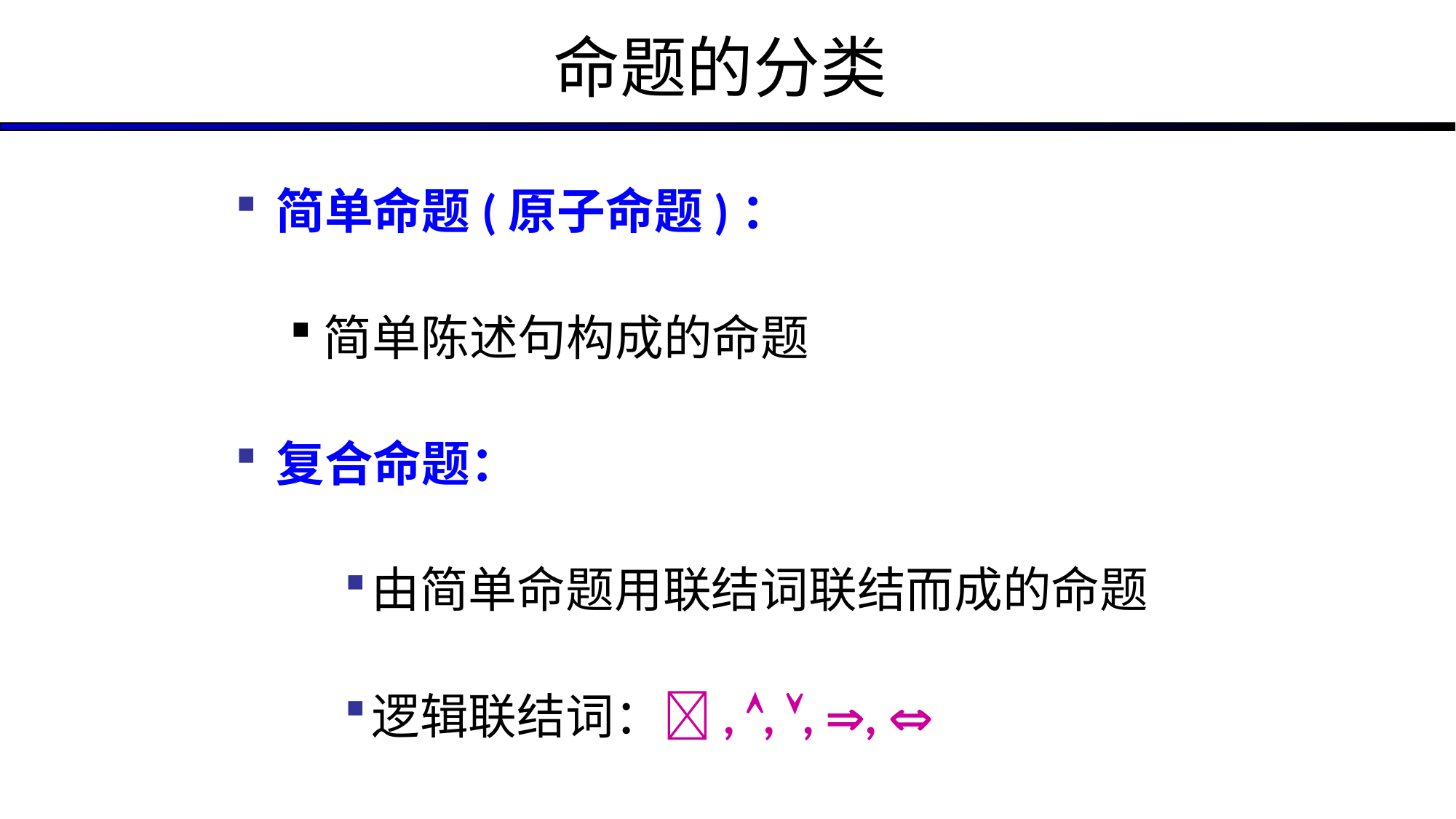

# 命题的分类
简单命题(原子命题)：
简单陈述句构成的命题
复合命题：
由简单命题用联结词联结而成的命题
逻辑联结词：¬, ∧, ∨, ⇒, ⇔